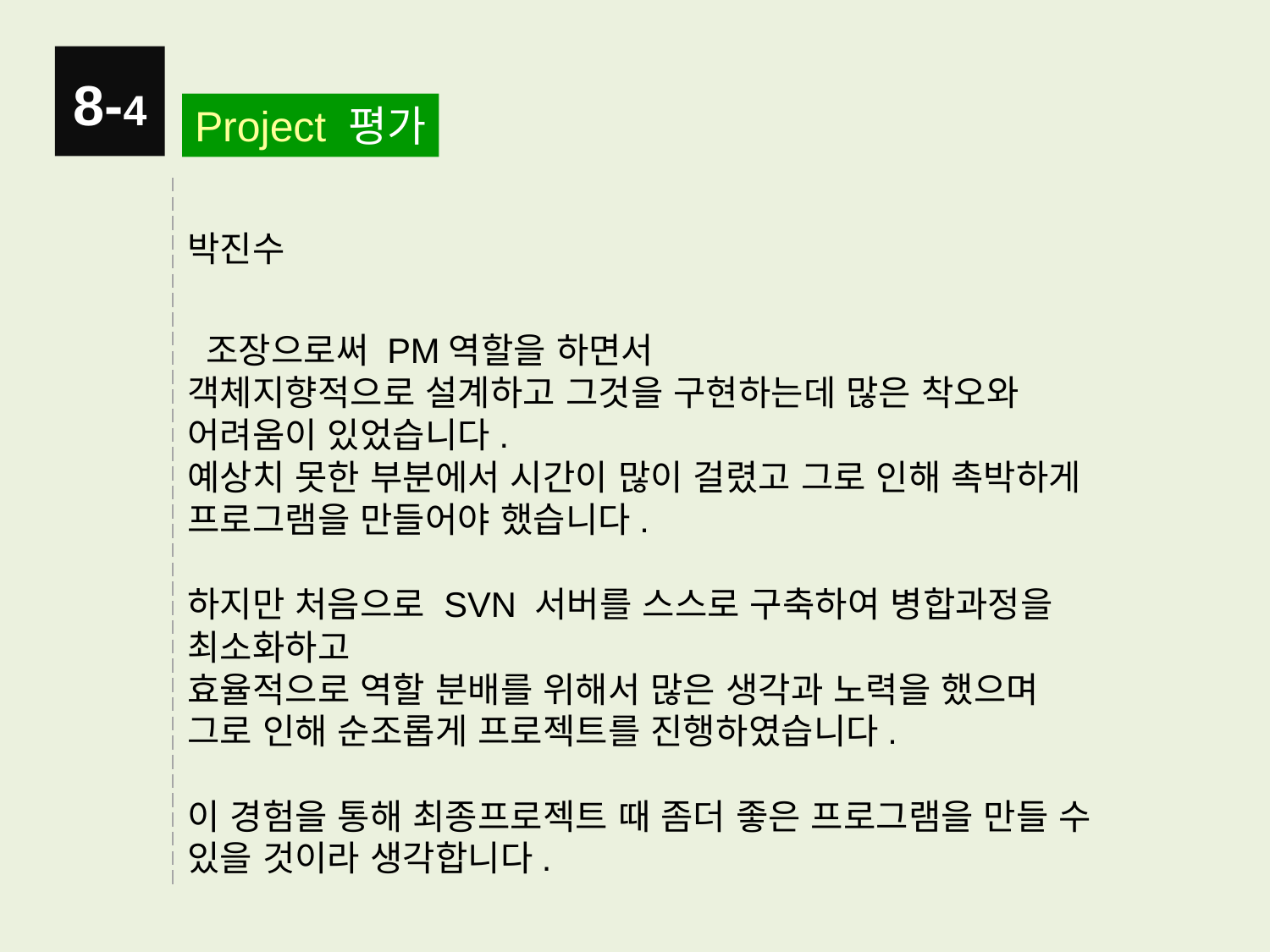

8-4
Project 평가
박진수

 조장으로써 PM역할을 하면서
객체지향적으로 설계하고 그것을 구현하는데 많은 착오와 어려움이 있었습니다.
예상치 못한 부분에서 시간이 많이 걸렸고 그로 인해 촉박하게 프로그램을 만들어야 했습니다.

하지만 처음으로 SVN 서버를 스스로 구축하여 병합과정을 최소화하고
효율적으로 역할 분배를 위해서 많은 생각과 노력을 했으며 그로 인해 순조롭게 프로젝트를 진행하였습니다.

이 경험을 통해 최종프로젝트 때 좀더 좋은 프로그램을 만들 수 있을 것이라 생각합니다.